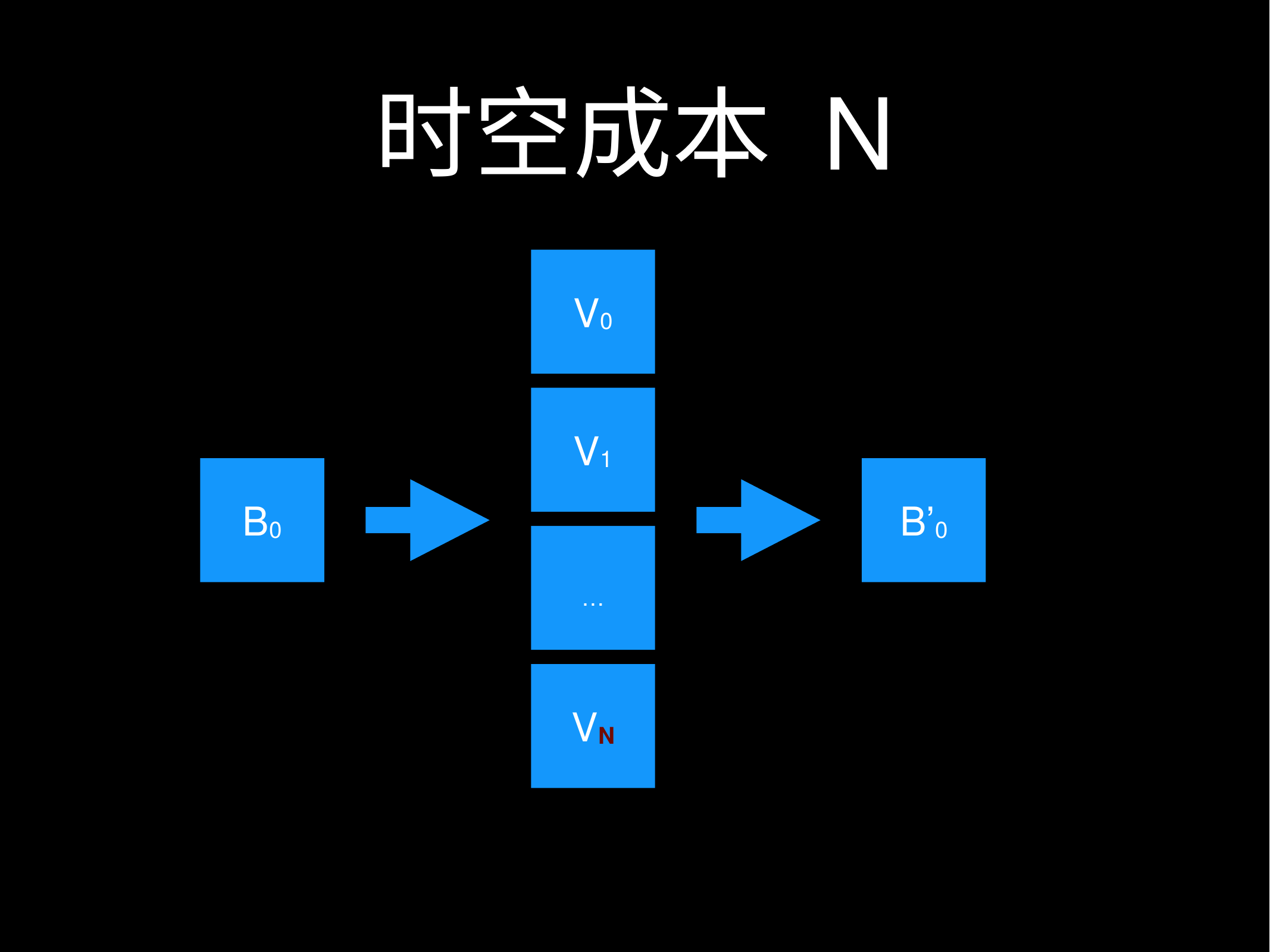

# 时空成本 N
V0
V1
B0
B’0

…
VN